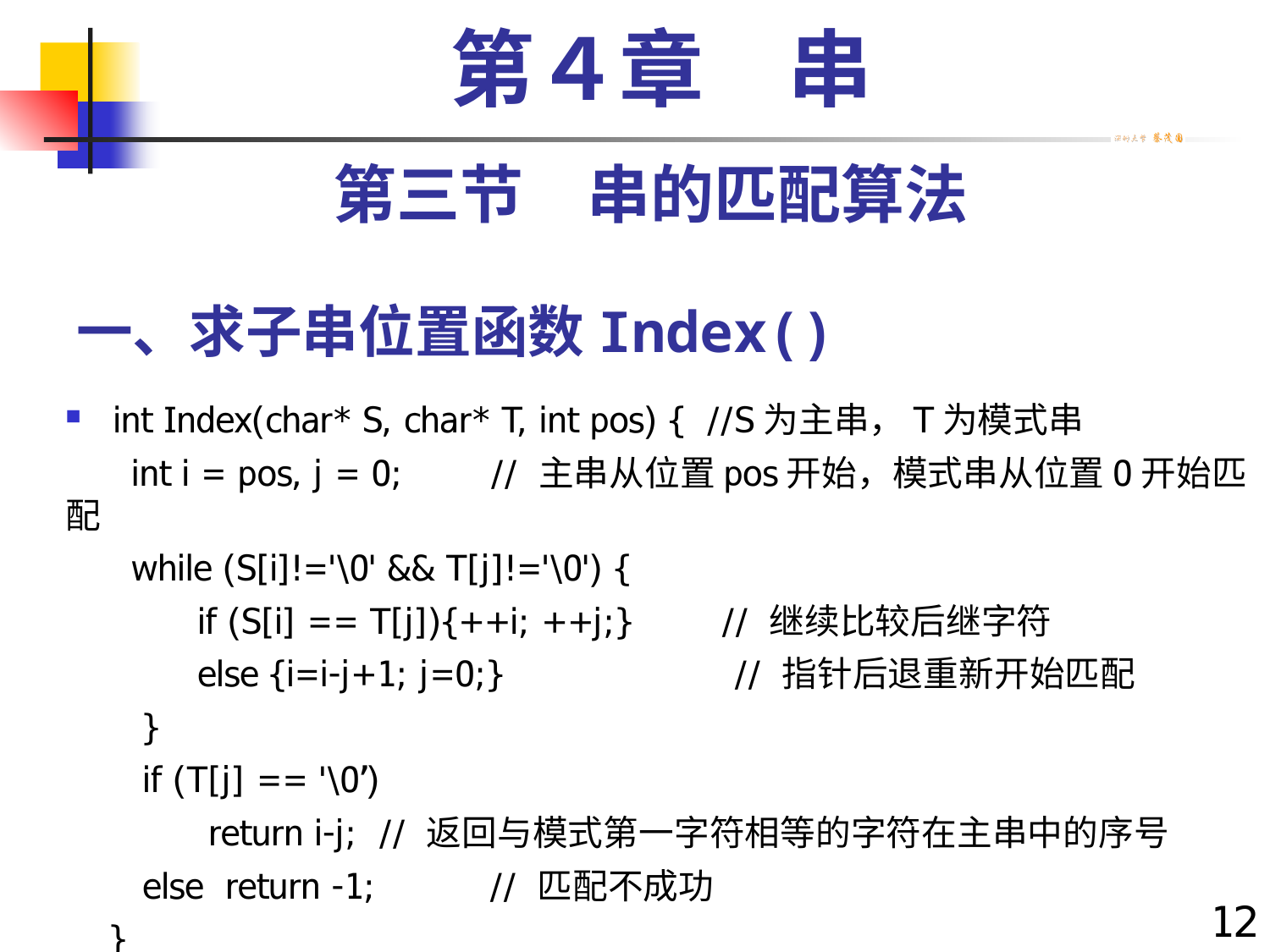

第４章　串
第三节　串的匹配算法
# 一、求子串位置函数Index()
int Index(char* S, char* T, int pos) {  //S为主串，T为模式串
      int i = pos, j = 0;        // 主串从位置pos开始，模式串从位置0开始匹配
      while (S[i]!='\0' && T[j]!='\0') {
            if (S[i] == T[j]){++i; ++j;}	  // 继续比较后继字符
            else {i=i-j+1; j=0;}                     // 指针后退重新开始匹配
       }
       if (T[j] == '\0’)
             return i-j;  // 返回与模式第一字符相等的字符在主串中的序号
       else  return -1;	    // 匹配不成功
    }
12